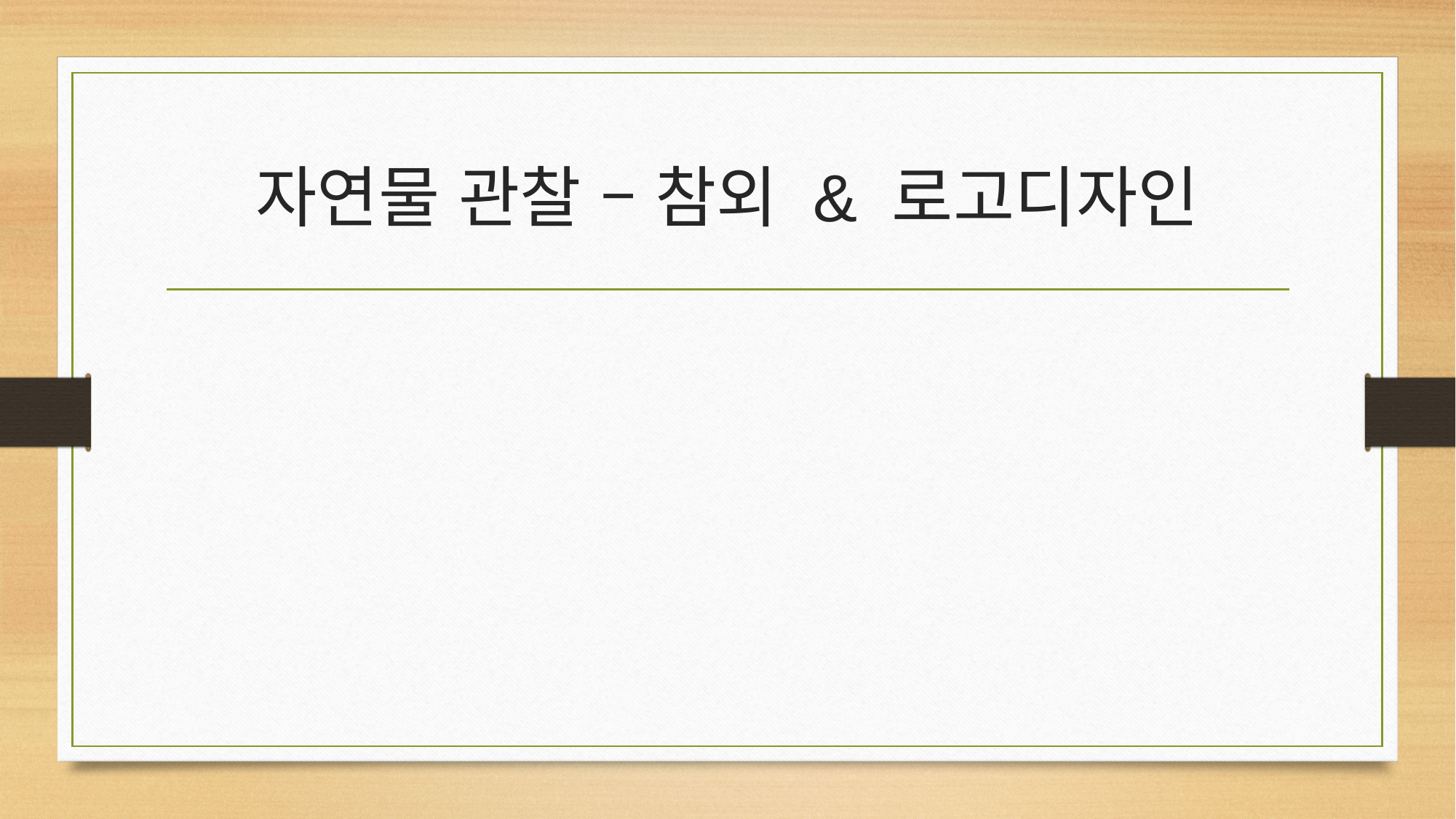

# 자연물 관찰 – 참외 & 로고디자인